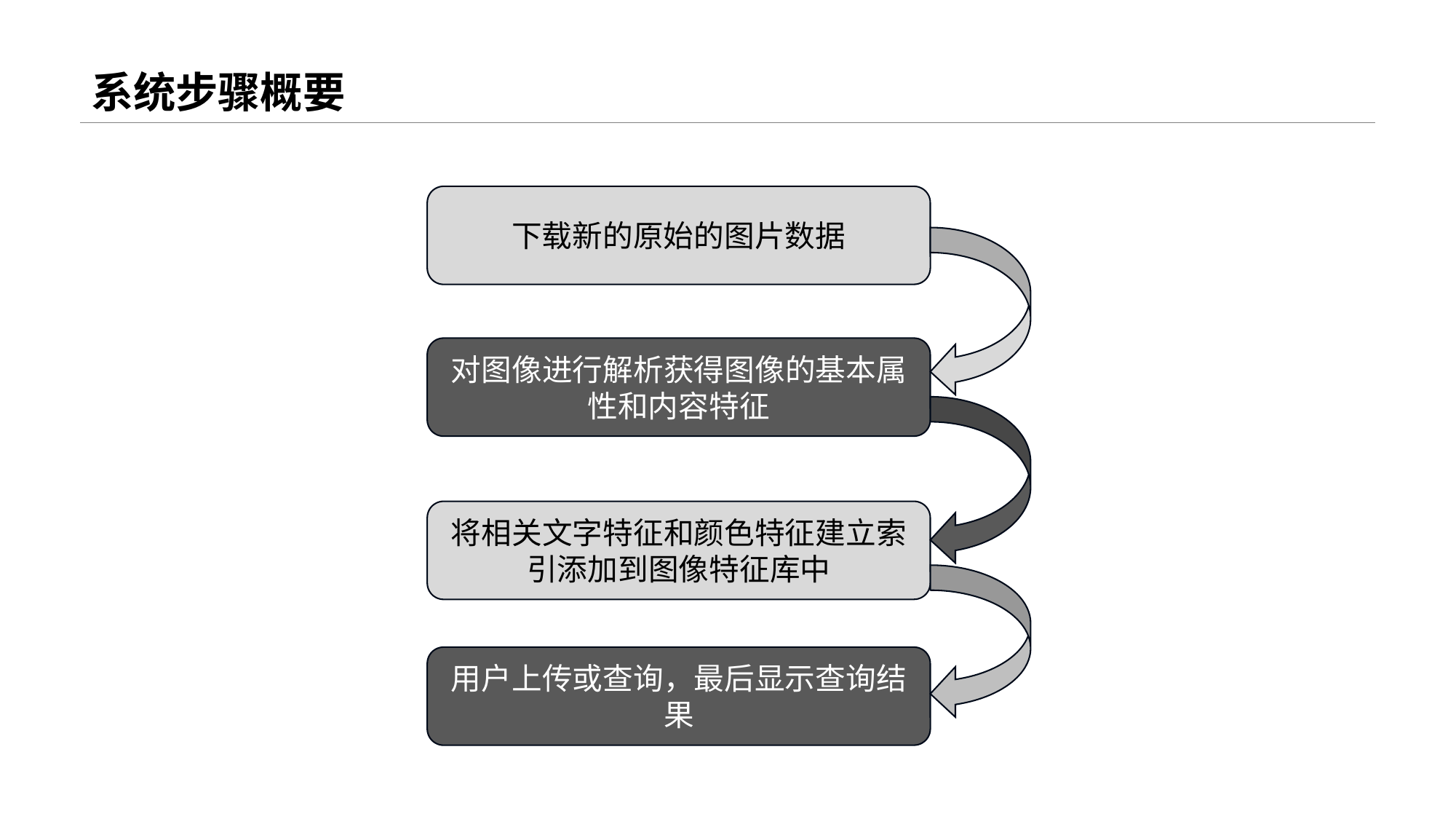

# 系统步骤概要
下载新的原始的图片数据

对图像进行解析获得图像的基本属性和内容特征

将相关文字特征和颜色特征建立索引添加到图像特征库中

用户上传或查询，最后显示查询结果
12